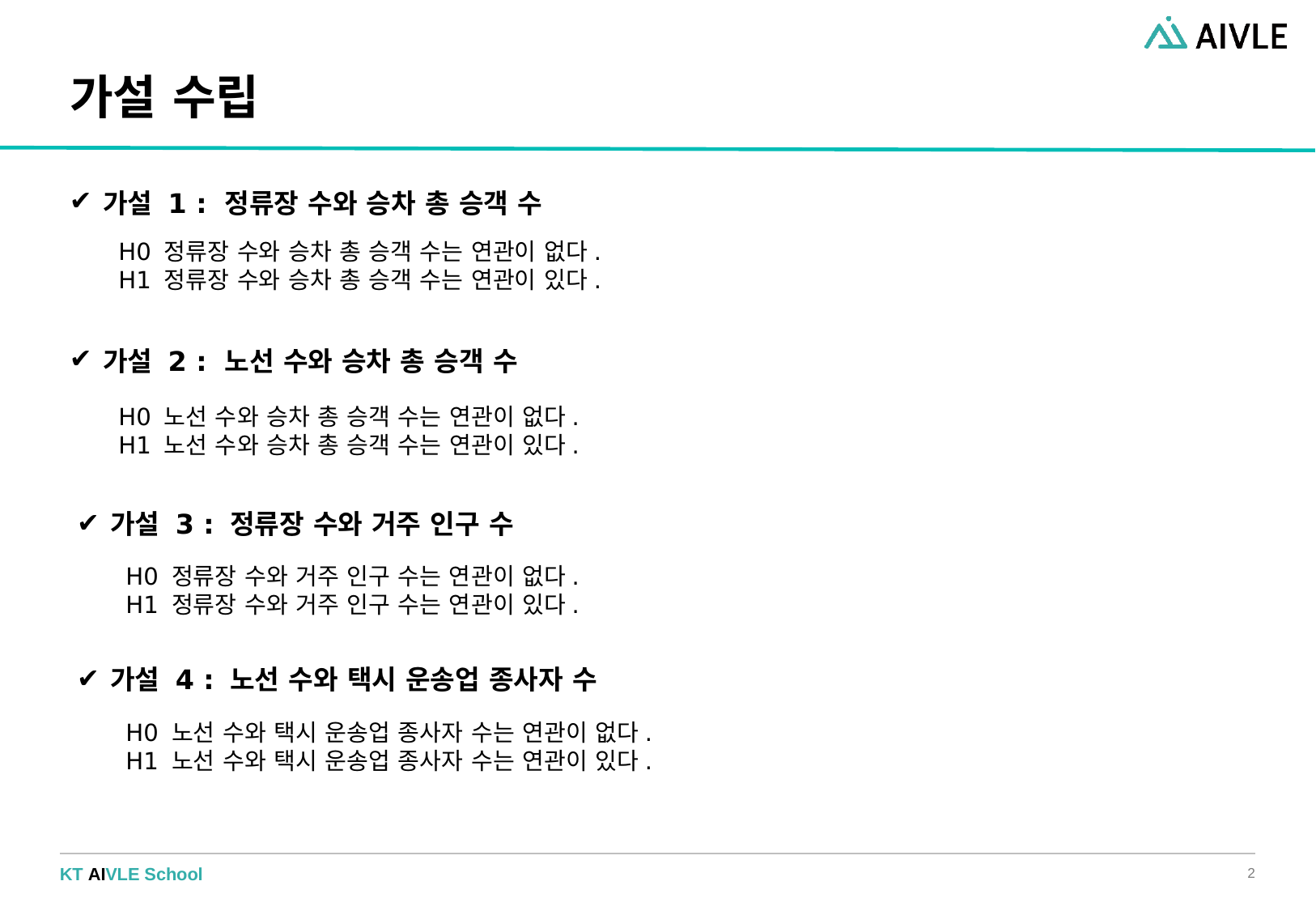

# 가설 수립
가설 1 : 정류장 수와 승차 총 승객 수
H0 정류장 수와 승차 총 승객 수는 연관이 없다.
H1 정류장 수와 승차 총 승객 수는 연관이 있다.
가설 2 : 노선 수와 승차 총 승객 수
H0 노선 수와 승차 총 승객 수는 연관이 없다.
H1 노선 수와 승차 총 승객 수는 연관이 있다.
가설 3 : 정류장 수와 거주 인구 수
H0 정류장 수와 거주 인구 수는 연관이 없다.
H1 정류장 수와 거주 인구 수는 연관이 있다.
가설 4 : 노선 수와 택시 운송업 종사자 수
H0 노선 수와 택시 운송업 종사자 수는 연관이 없다.
H1 노선 수와 택시 운송업 종사자 수는 연관이 있다.